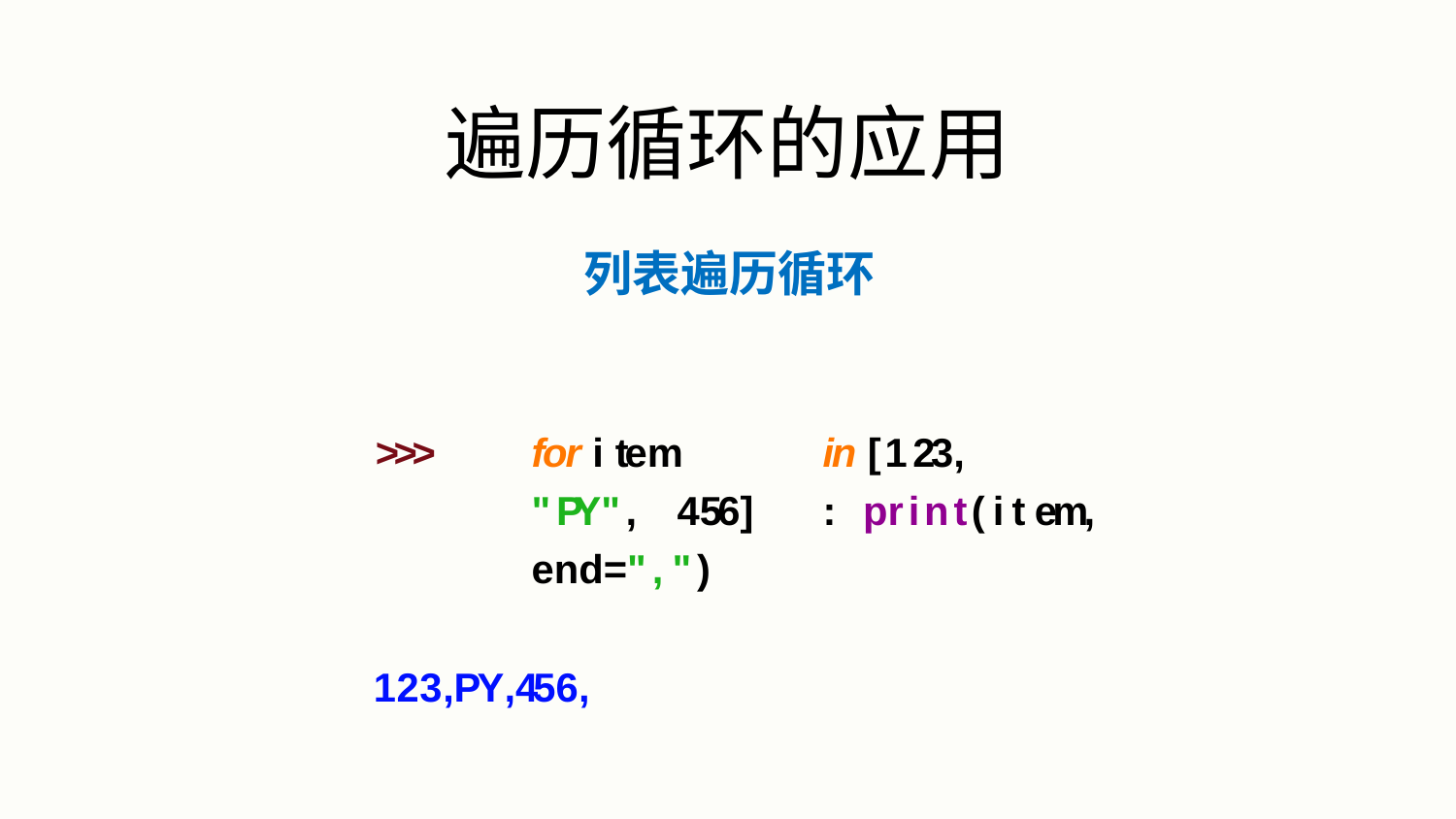

# 遍历循环的应用
列表遍历循环

>>>	for item	in [123,	"PY",	456]	: print(item,	end=",")

123,PY,456,